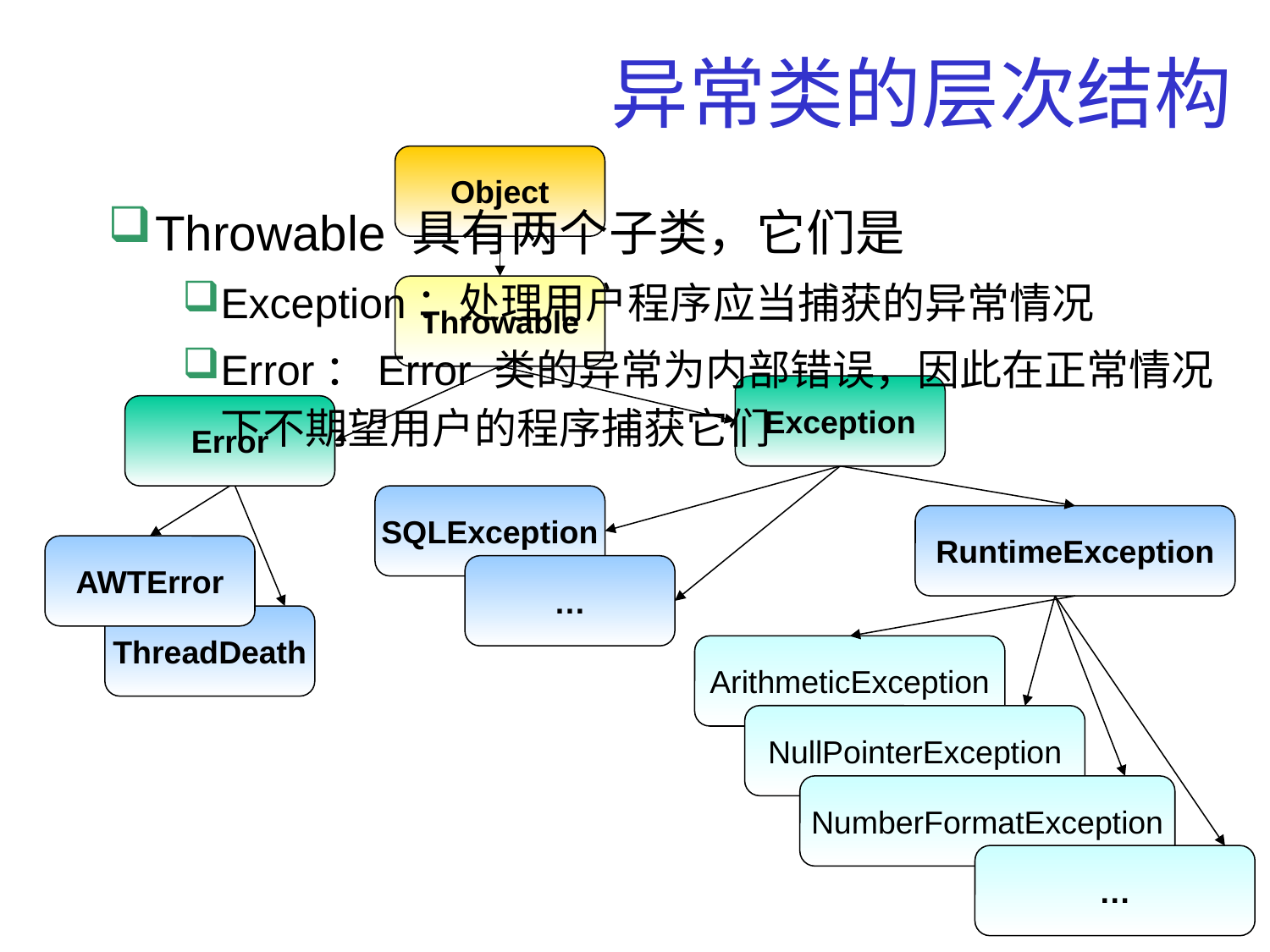

# 异常类的层次结构
Object
Throwable 具有两个子类，它们是
Exception：处理用户程序应当捕获的异常情况
Error：Error 类的异常为内部错误，因此在正常情况下不期望用户的程序捕获它们
Throwable
Exception
Error

SQLException
RuntimeException
AWTError
…

ThreadDeath
ArithmeticException
NullPointerException
NumberFormatException
…
13